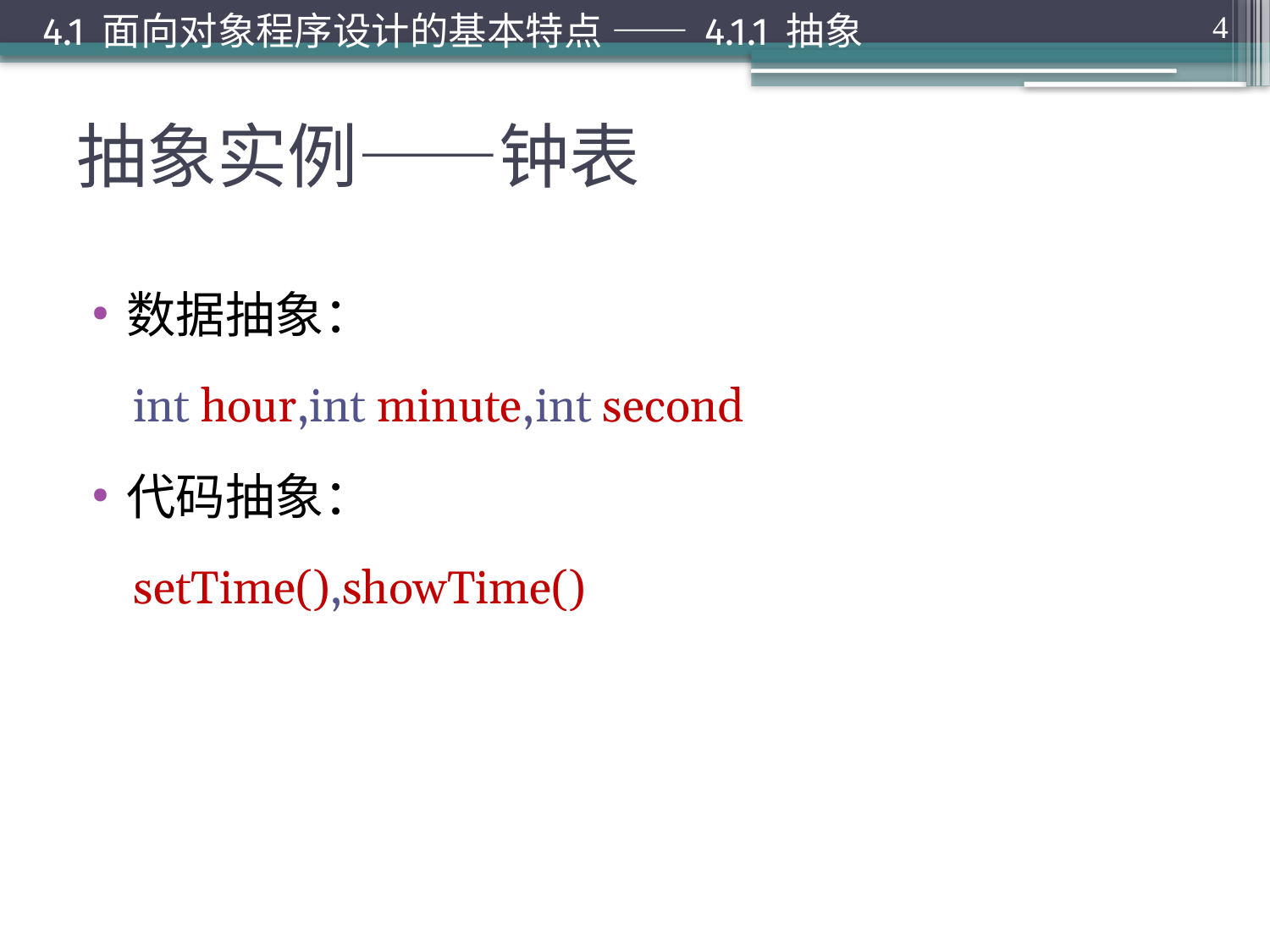

4.1 面向对象程序设计的基本特点 —— 4.1.1 抽象
4
# 抽象实例——钟表
数据抽象：
int hour,int minute,int second
代码抽象：
setTime(),showTime()